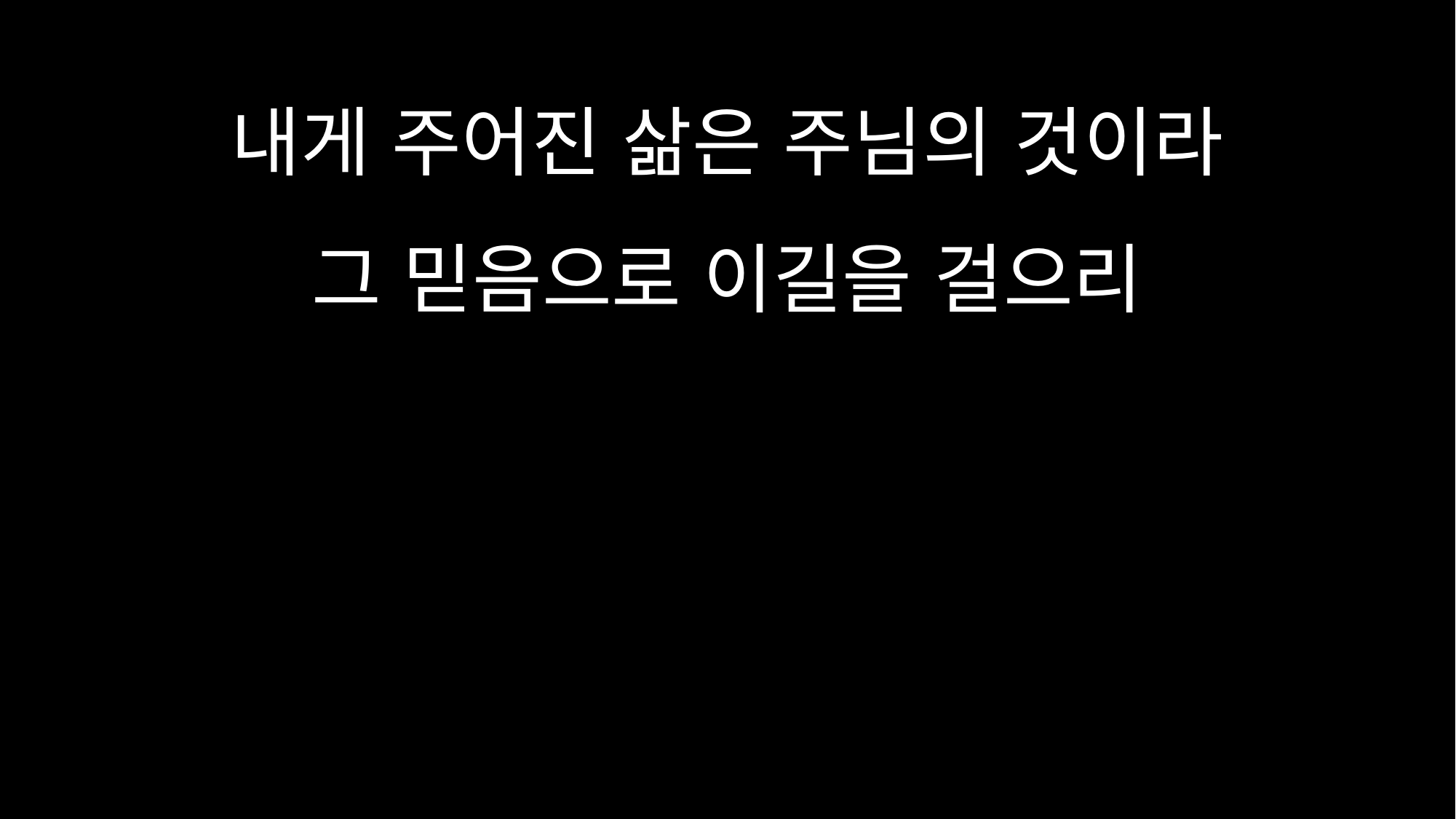

# 내게 주어진 삶은 주님의 것이라
그 믿음으로 이길을 걸으리